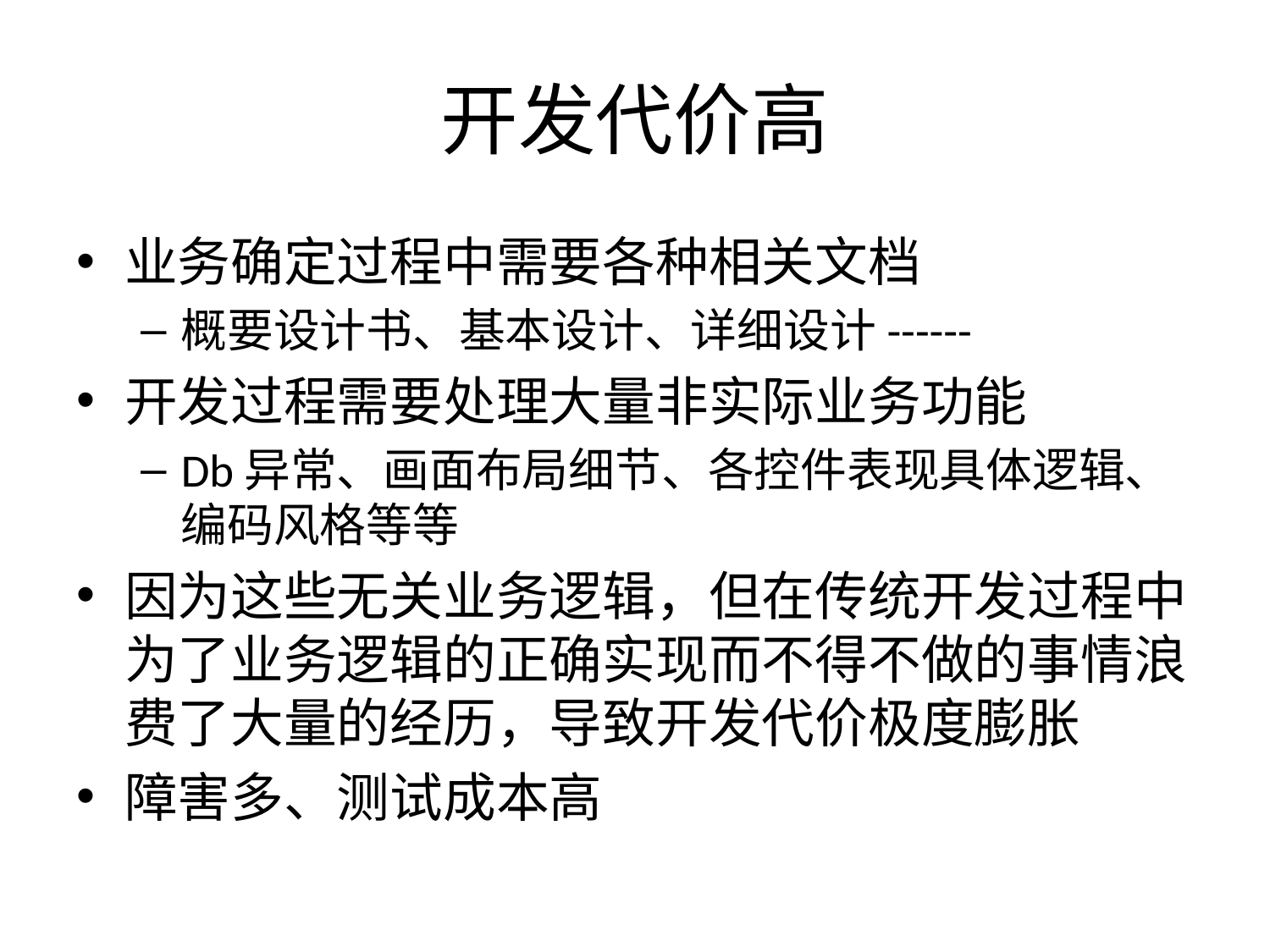

# 开发代价高
业务确定过程中需要各种相关文档
概要设计书、基本设计、详细设计------
开发过程需要处理大量非实际业务功能
Db异常、画面布局细节、各控件表现具体逻辑、编码风格等等
因为这些无关业务逻辑，但在传统开发过程中为了业务逻辑的正确实现而不得不做的事情浪费了大量的经历，导致开发代价极度膨胀
障害多、测试成本高